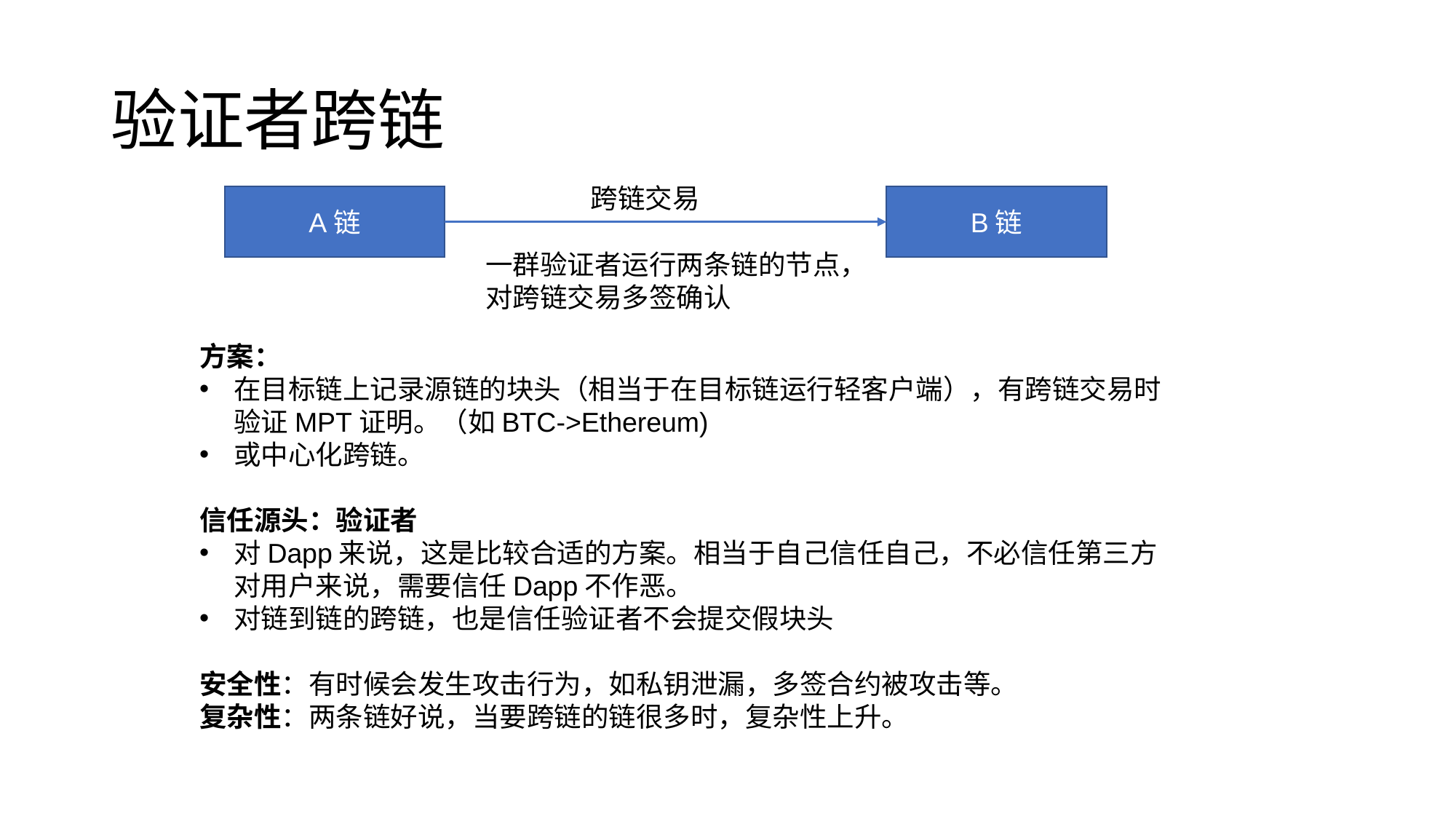

# 验证者跨链
跨链交易
A链
B链
一群验证者运行两条链的节点，
对跨链交易多签确认
方案：
在目标链上记录源链的块头（相当于在目标链运行轻客户端），有跨链交易时验证MPT证明。（如BTC->Ethereum)
或中心化跨链。

信任源头：验证者
对Dapp来说，这是比较合适的方案。相当于自己信任自己，不必信任第三方
对用户来说，需要信任Dapp不作恶。
对链到链的跨链，也是信任验证者不会提交假块头

安全性：有时候会发生攻击行为，如私钥泄漏，多签合约被攻击等。
复杂性：两条链好说，当要跨链的链很多时，复杂性上升。